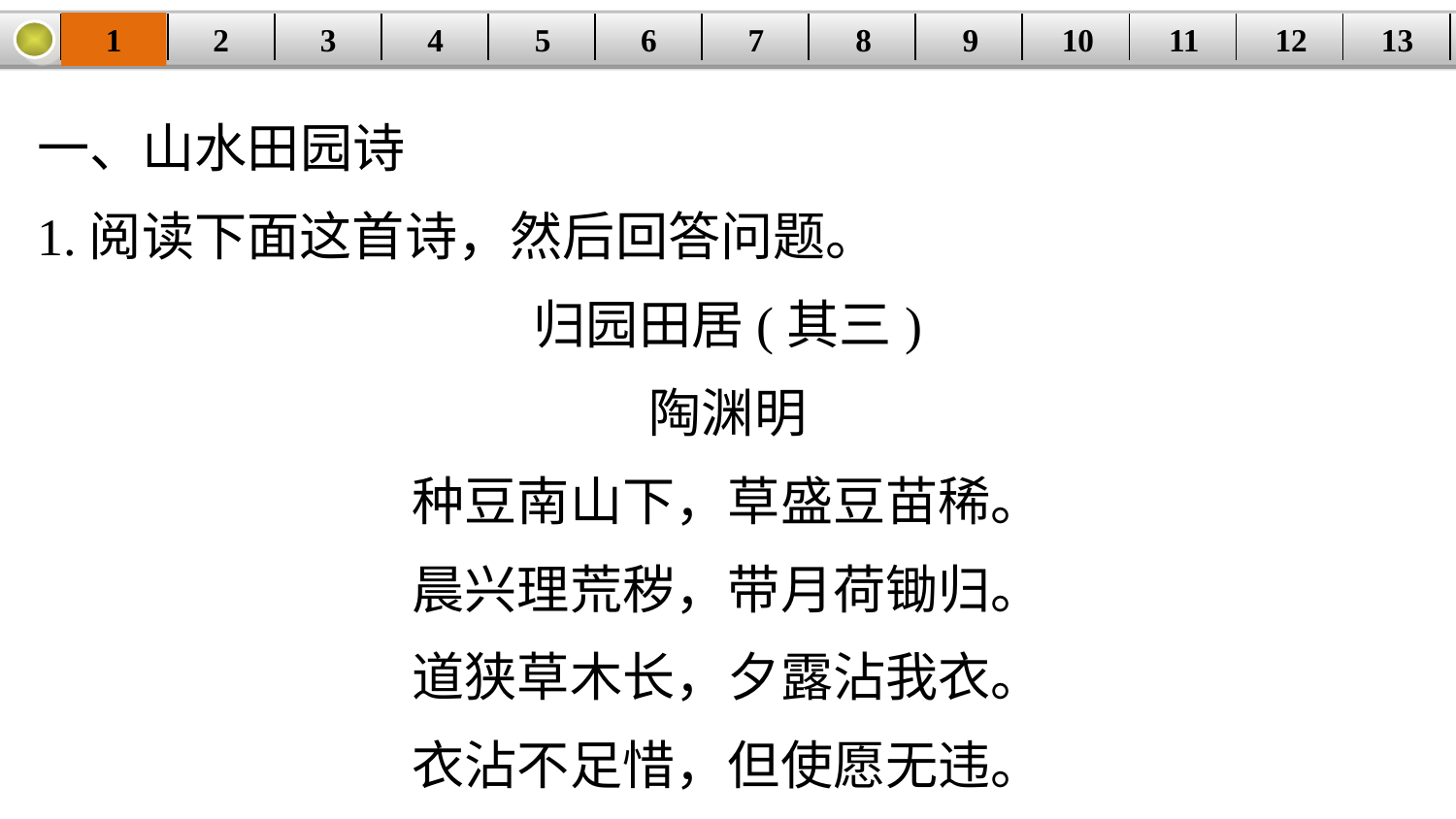

1
2
3
4
5
6
7
8
9
10
11
12
13
|  |  |  |  |  |  |  |  |  |  |  |  |  |
| --- | --- | --- | --- | --- | --- | --- | --- | --- | --- | --- | --- | --- |

一、山水田园诗
1.阅读下面这首诗，然后回答问题。
归园田居(其三)
陶渊明
种豆南山下，草盛豆苗稀。
晨兴理荒秽，带月荷锄归。
道狭草木长，夕露沾我衣。
衣沾不足惜，但使愿无违。